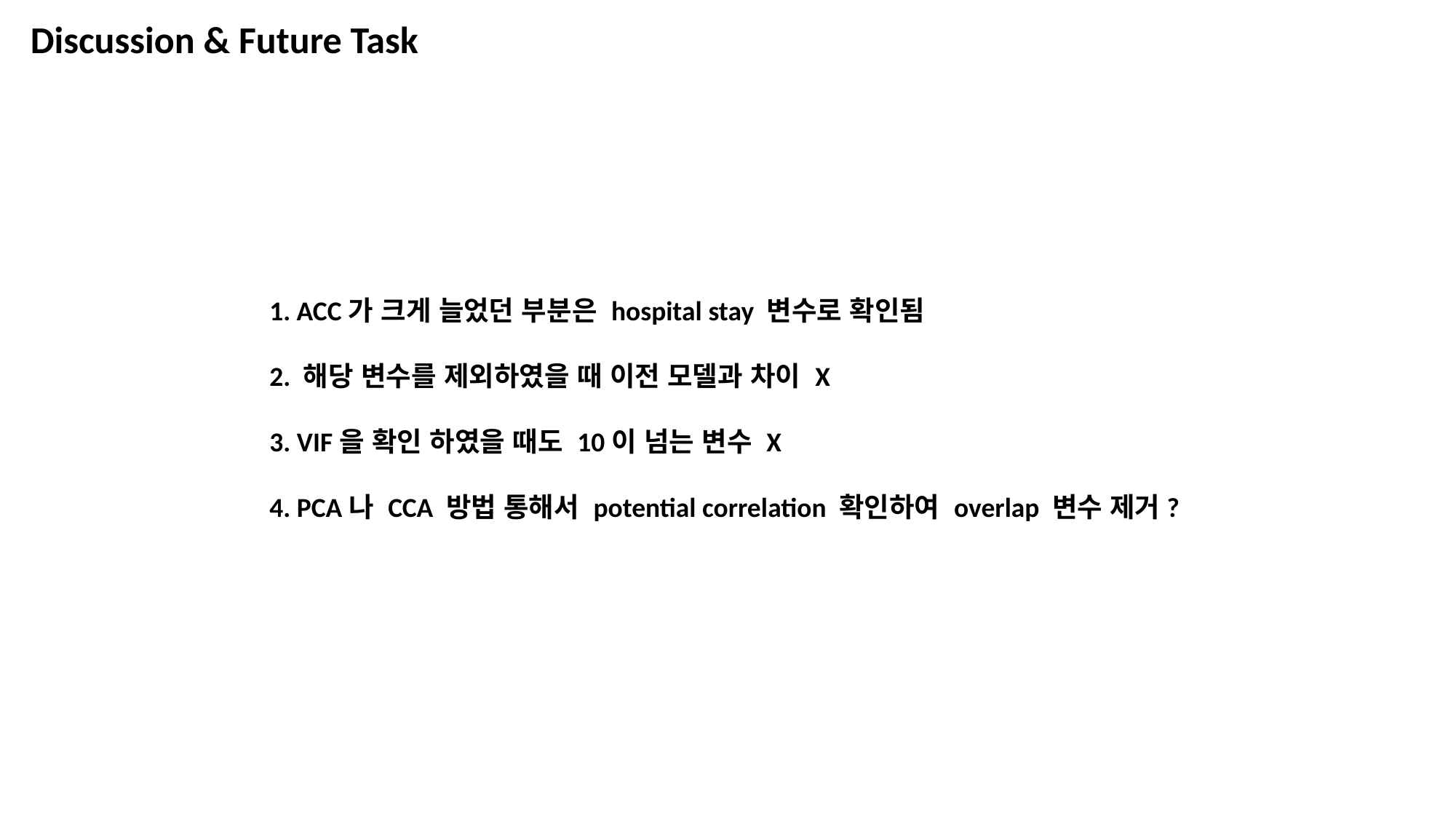

Discussion & Future Task
1. ACC가 크게 늘었던 부분은 hospital stay 변수로 확인됨

2. 해당 변수를 제외하였을 때 이전 모델과 차이 X

3. VIF을 확인 하였을 때도 10이 넘는 변수 X

4. PCA나 CCA 방법 통해서 potential correlation 확인하여 overlap 변수 제거?